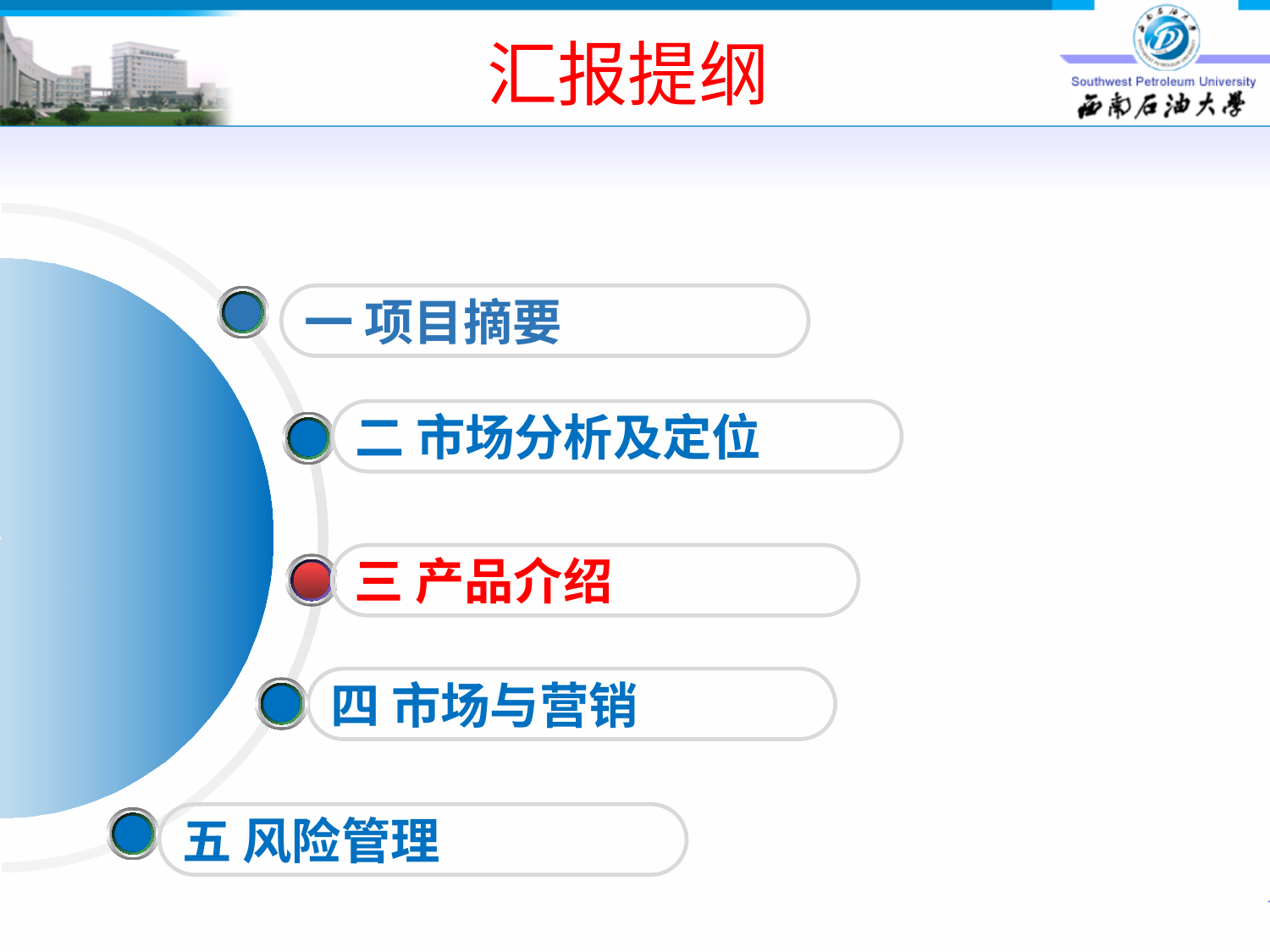

汇报提纲

一 项目摘要

二 市场分析及定位

三 产品介绍

四 市场与营销

五 风险管理